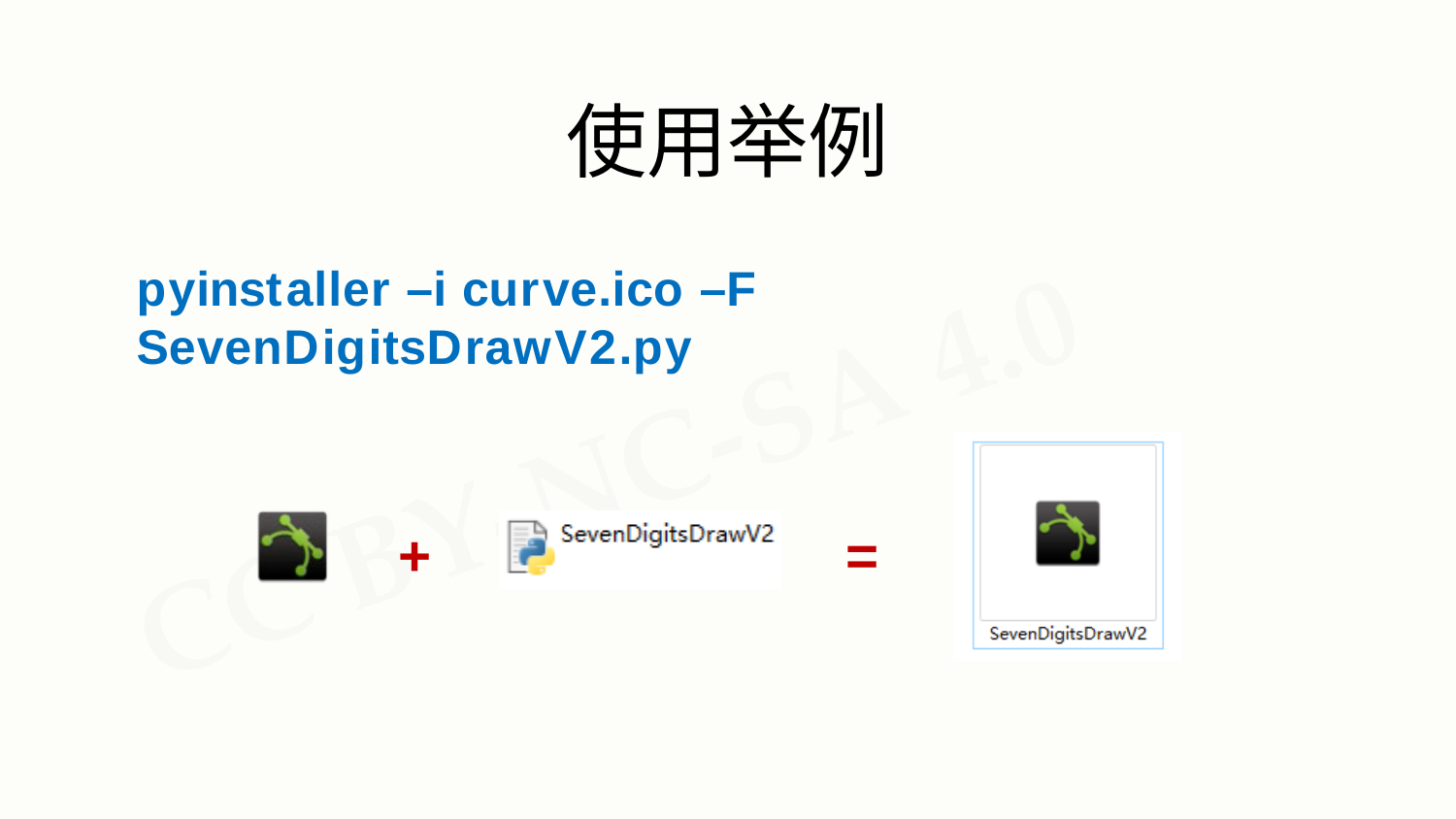

# 使用举例
pyinstaller –i curve.ico –F SevenDigitsDrawV2.py

+
=